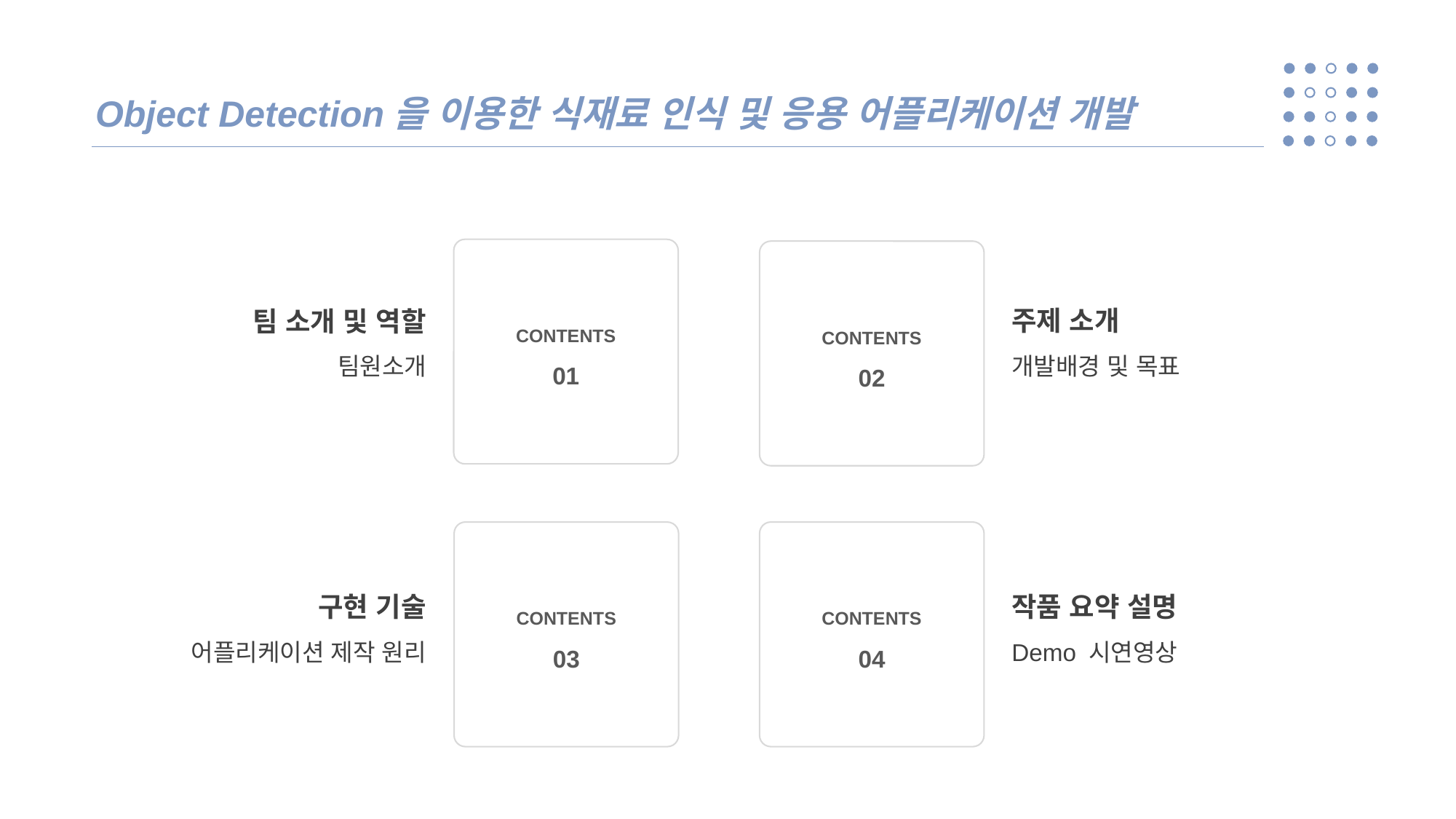

Object Detection을 이용한 식재료 인식 및 응용 어플리케이션 개발

CONTENTS
01
CONTENTS
02
주제 소개
개발배경 및 목표
팀 소개 및 역할
팀원소개
CONTENTS
03
CONTENTS
04
구현 기술
어플리케이션 제작 원리
작품 요약 설명
Demo 시연영상